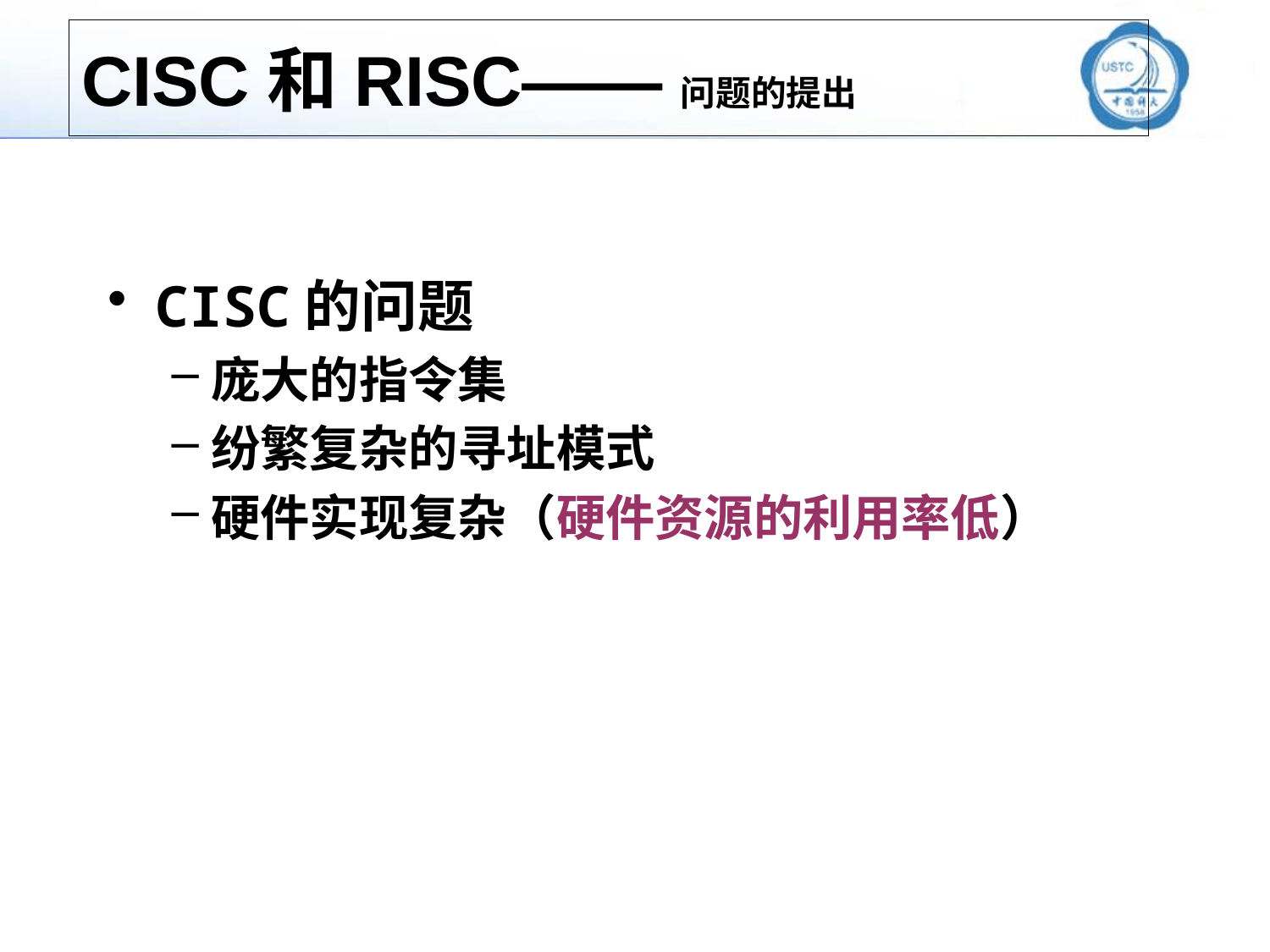

# CISC和RISC——问题的提出
CISC的问题
庞大的指令集
纷繁复杂的寻址模式
硬件实现复杂（硬件资源的利用率低）